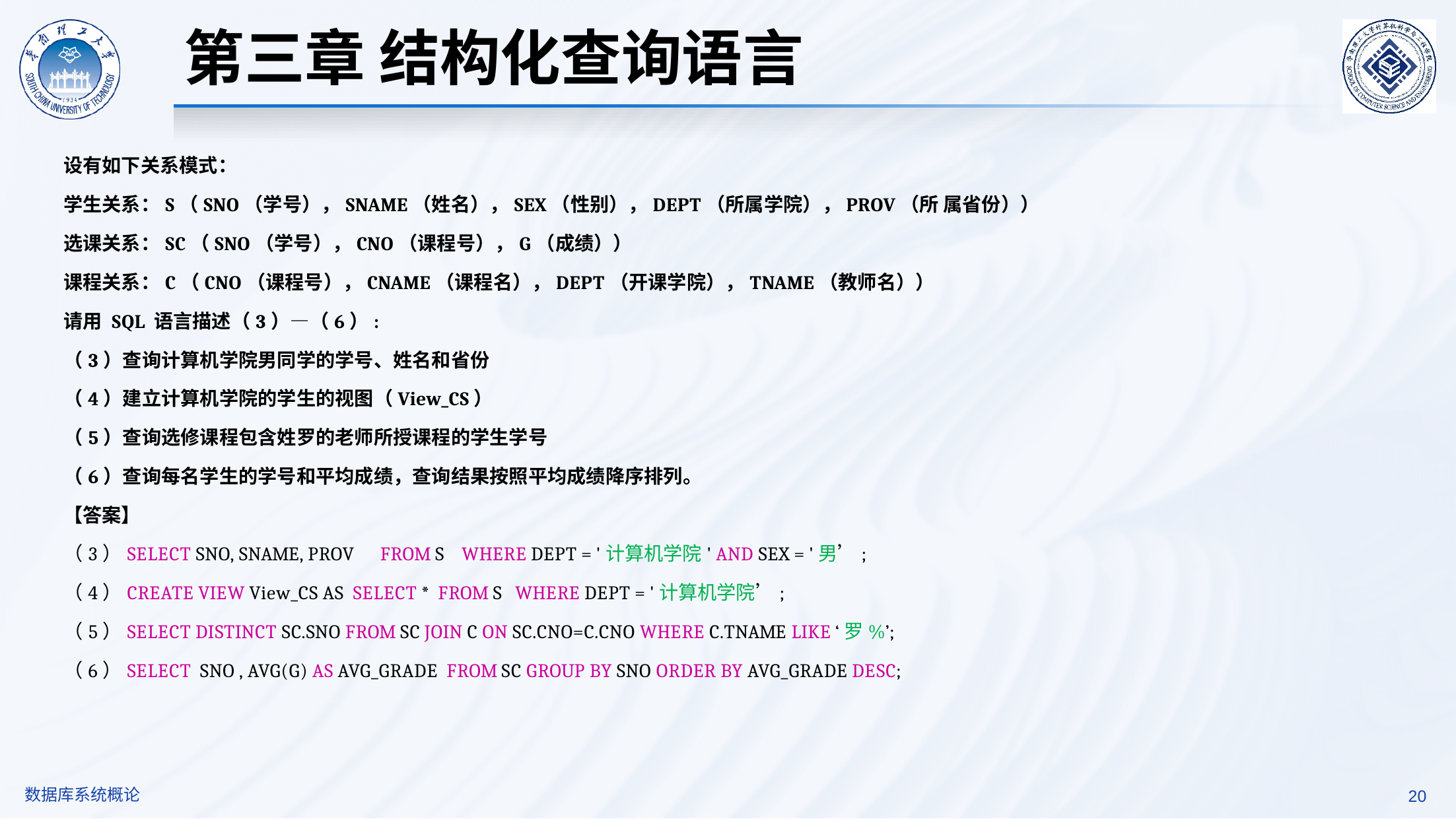

第三章 结构化查询语言

设有如下关系模式：
学生关系：S（SNO（学号），SNAME（姓名），SEX（性别），DEPT（所属学院），PROV（所 属省份））
选课关系：SC（SNO（学号），CNO（课程号），G（成绩））
课程关系：C（CNO（课程号），CNAME（课程名），DEPT（开课学院），TNAME（教师名））
请用 SQL 语言描述（3）—（6）:
（3）查询计算机学院男同学的学号、姓名和省份
（4）建立计算机学院的学生的视图（View_CS）
（5）查询选修课程包含姓罗的老师所授课程的学生学号
（6）查询每名学生的学号和平均成绩，查询结果按照平均成绩降序排列。
【答案】
（3）SELECT SNO, SNAME, PROV      FROM S    WHERE DEPT = '计算机学院' AND SEX = '男’;
（4）CREATE VIEW View_CS AS  SELECT *  FROM S   WHERE DEPT = '计算机学院’;
（5）SELECT DISTINCT SC.SNO FROM SC JOIN C ON SC.CNO=C.CNO WHERE C.TNAME LIKE ‘罗%’;
（6）SELECT  SNO , AVG(G) AS AVG_GRADE  FROM SC GROUP BY SNO ORDER BY AVG_GRADE DESC;